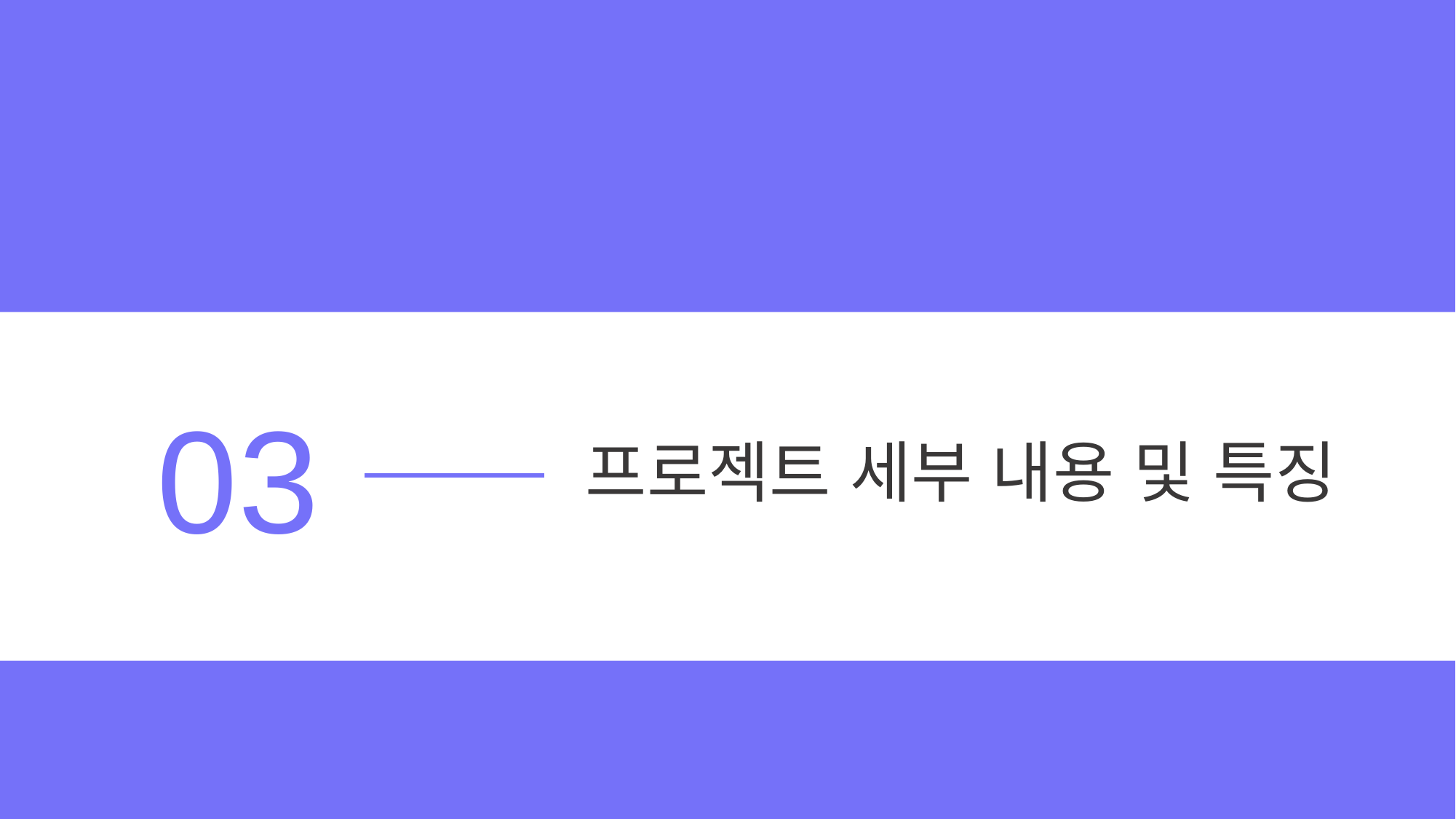

03
# 프로젝트 세부 내용 및 특징

8